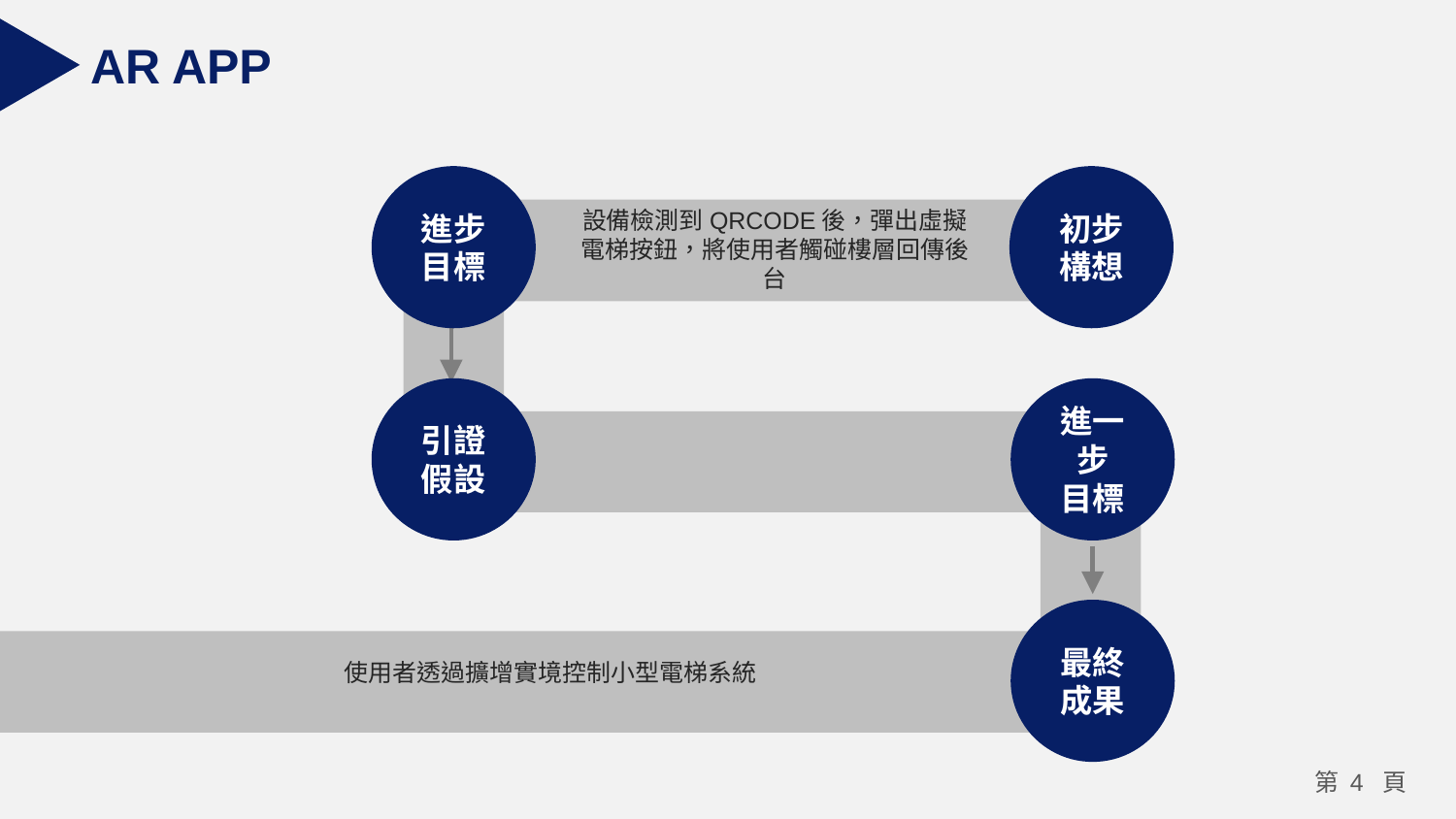

AR APP
進步
目標
初步
構想

設備檢測到QRCODE後，彈出虛擬電梯按鈕，將使用者觸碰樓層回傳後台

引證
假設
進一步
目標

最終成果

使用者透過擴增實境控制小型電梯系統